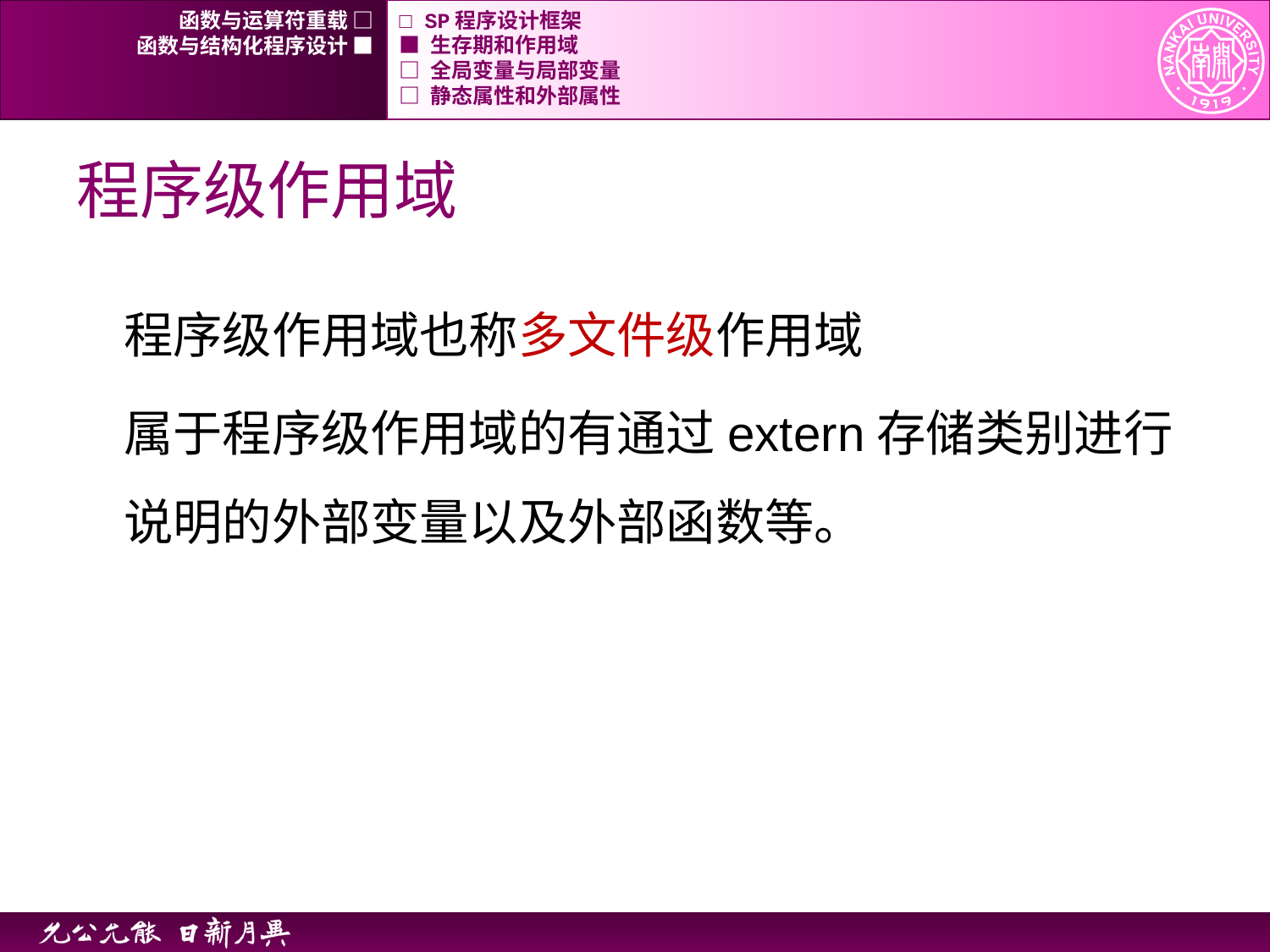

函数与运算符重载 □
□ SP程序设计框架
函数与结构化程序设计 ■
■ 生存期和作用域

□ 全局变量与局部变量

□ 静态属性和外部属性
# 程序级作用域
程序级作用域也称多文件级作用域
属于程序级作用域的有通过extern存储类别进行说明的外部变量以及外部函数等。